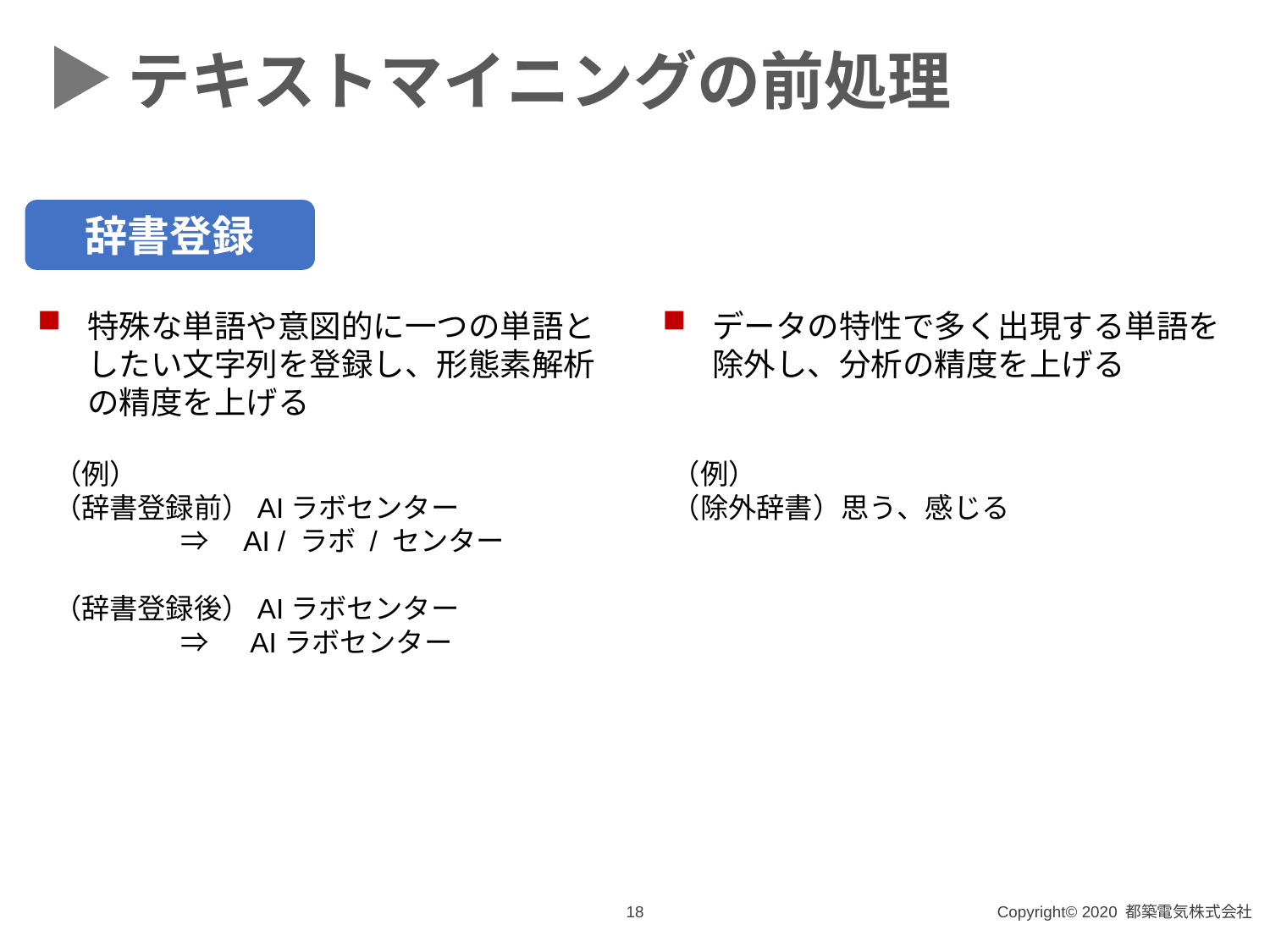

テキストマイニングの前処理

辞書登録
特殊な単語や意図的に一つの単語としたい文字列を登録し、形態素解析の精度を上げる
データの特性で多く出現する単語を除外し、分析の精度を上げる
（例）
（辞書登録前）AIラボセンター
　	⇒　AI / ラボ / センター

（辞書登録後）AIラボセンター
	⇒　AIラボセンター
（例）
（除外辞書）思う、感じる
18
Copyright© 2020 都築電気株式会社